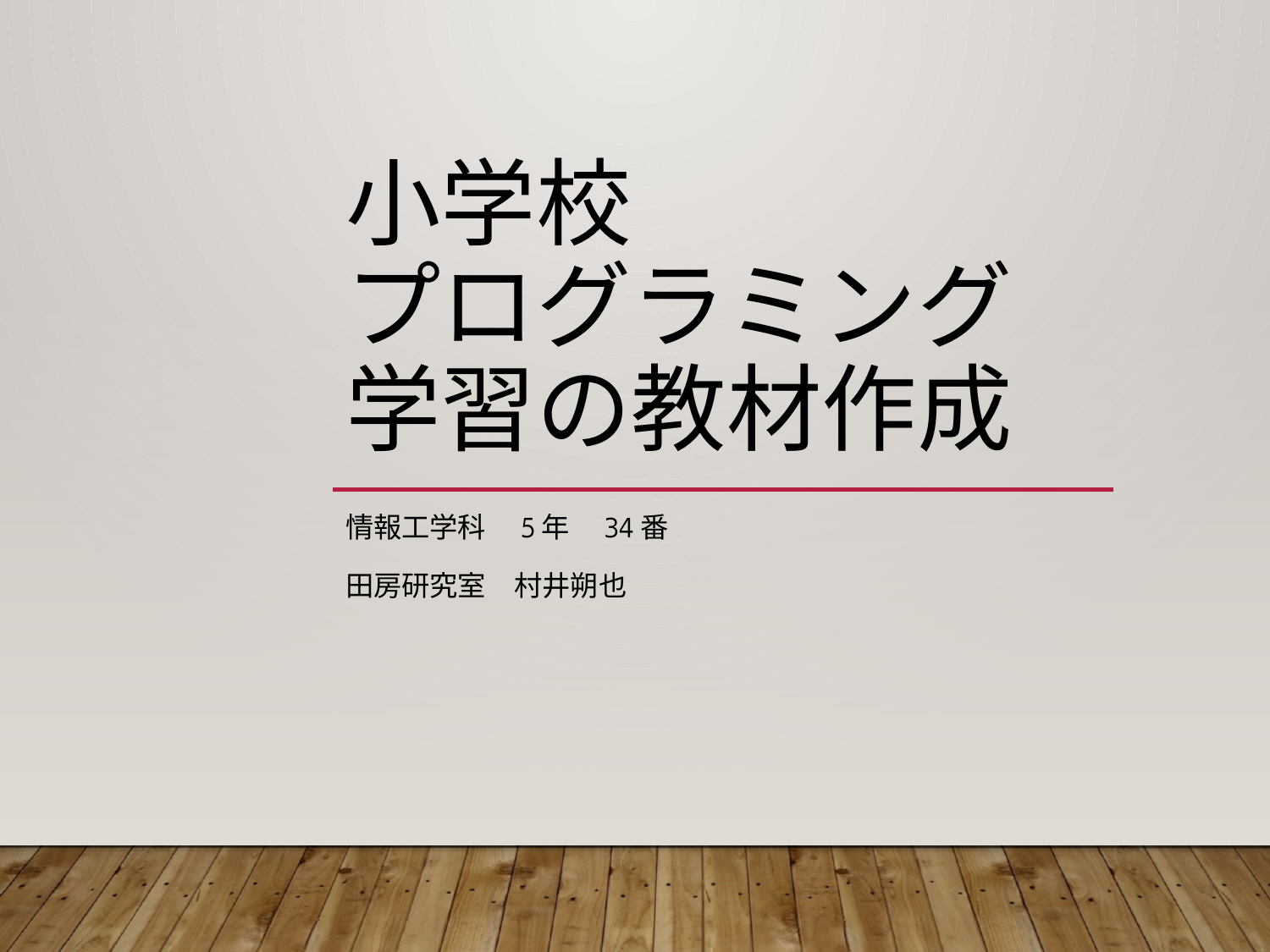

# 小学校 プログラミング学習の教材作成
情報工学科　5年　34番
田房研究室　村井朔也